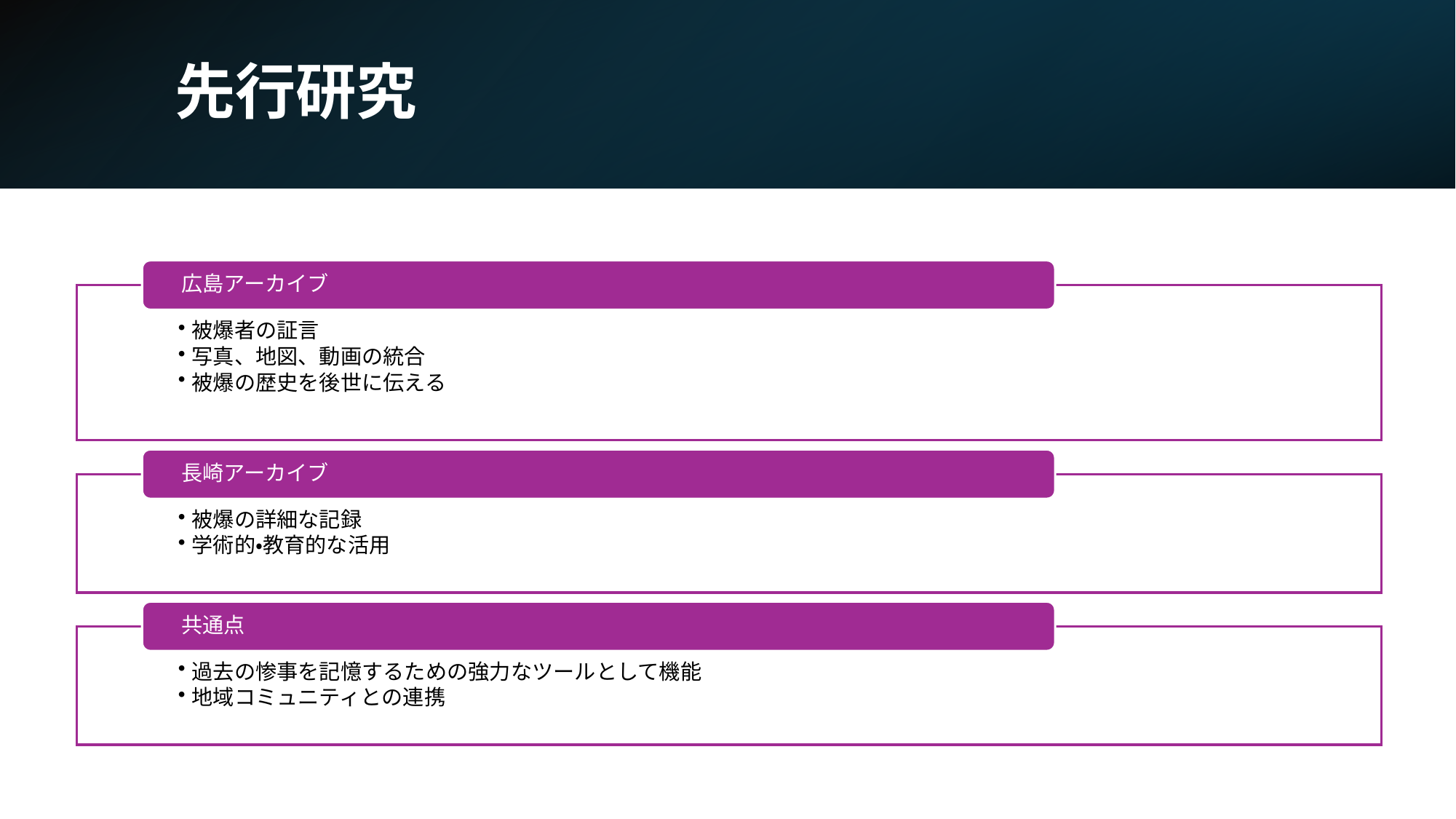

# 先行研究
被爆者の証言
写真、地図、動画の統合
被爆の歴史を後世に伝える
広島アーカイブ
被爆の詳細な記録
学術的・教育的な活用
長崎アーカイブ
過去の惨事を記憶するための強力なツールとして機能
地域コミュニティとの連携
共通点